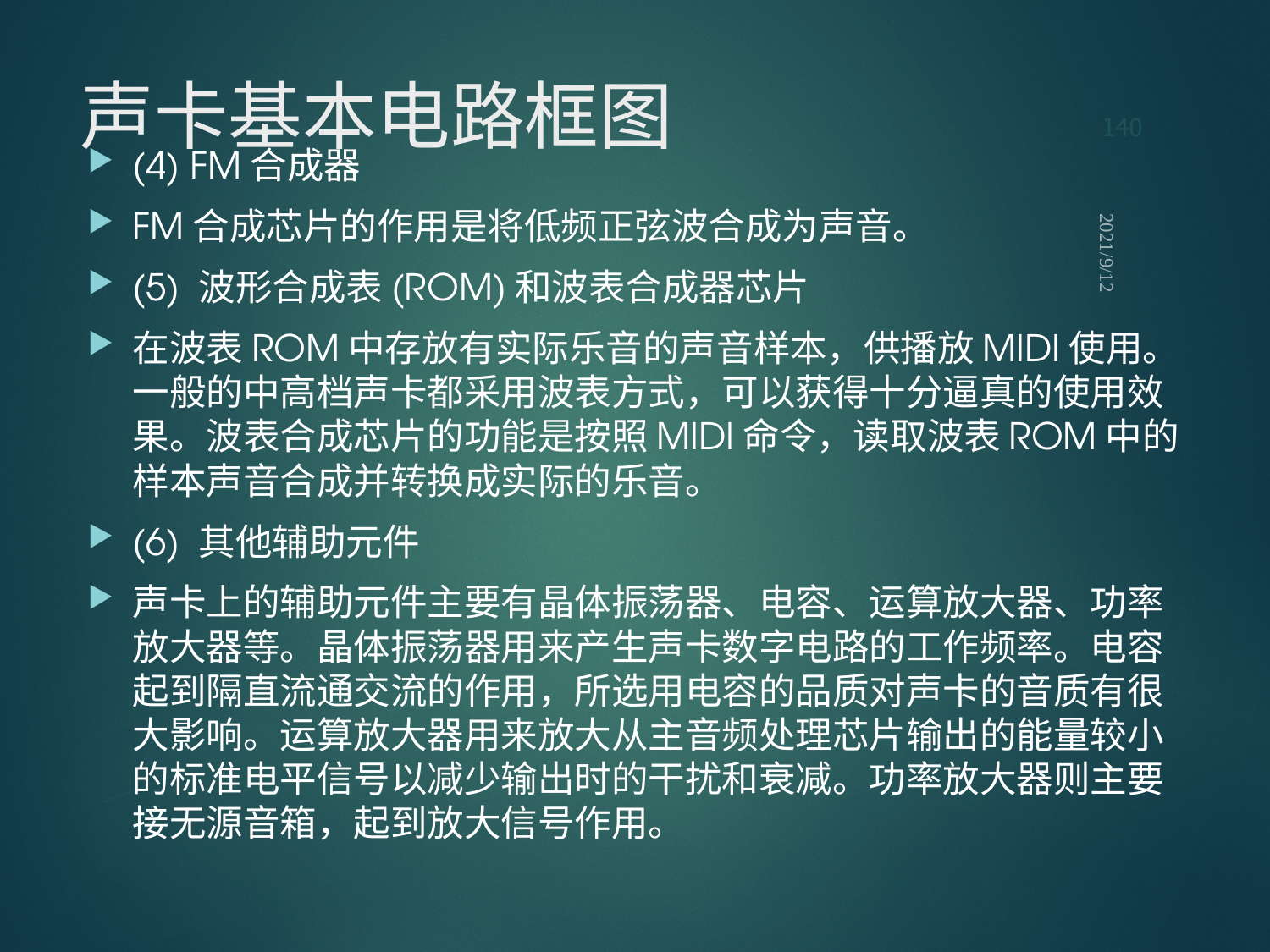

140
# 声卡基本电路框图
(4) FM合成器
FM合成芯片的作用是将低频正弦波合成为声音。
(5) 波形合成表(ROM)和波表合成器芯片
在波表ROM中存放有实际乐音的声音样本，供播放MIDI使用。一般的中高档声卡都采用波表方式，可以获得十分逼真的使用效果。波表合成芯片的功能是按照MIDI命令，读取波表ROM中的样本声音合成并转换成实际的乐音。
(6) 其他辅助元件
声卡上的辅助元件主要有晶体振荡器、电容、运算放大器、功率放大器等。晶体振荡器用来产生声卡数字电路的工作频率。电容起到隔直流通交流的作用，所选用电容的品质对声卡的音质有很大影响。运算放大器用来放大从主音频处理芯片输出的能量较小的标准电平信号以减少输出时的干扰和衰减。功率放大器则主要接无源音箱，起到放大信号作用。

2021/9/12